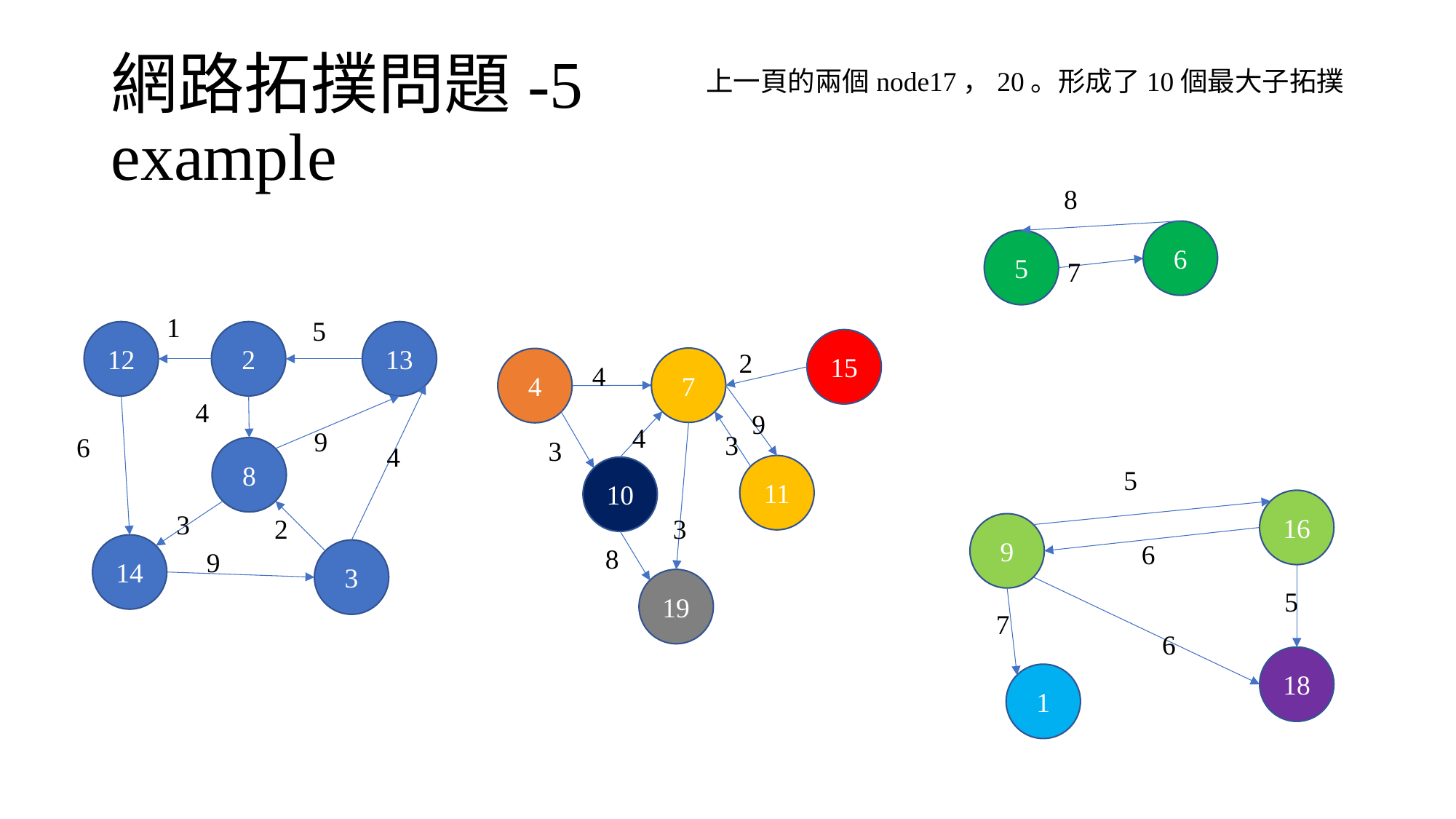

# 網路拓撲問題-5 example
上一頁的兩個node17，20。形成了10個最大子拓撲
8
6
5
7
1
5
12
2
13
15
2
7
4
4
4
9
4
9
3
6
3
4
8
11
10
5
16
3
3
2
9
6
14
8
9
3
19
5
7
6
18
1